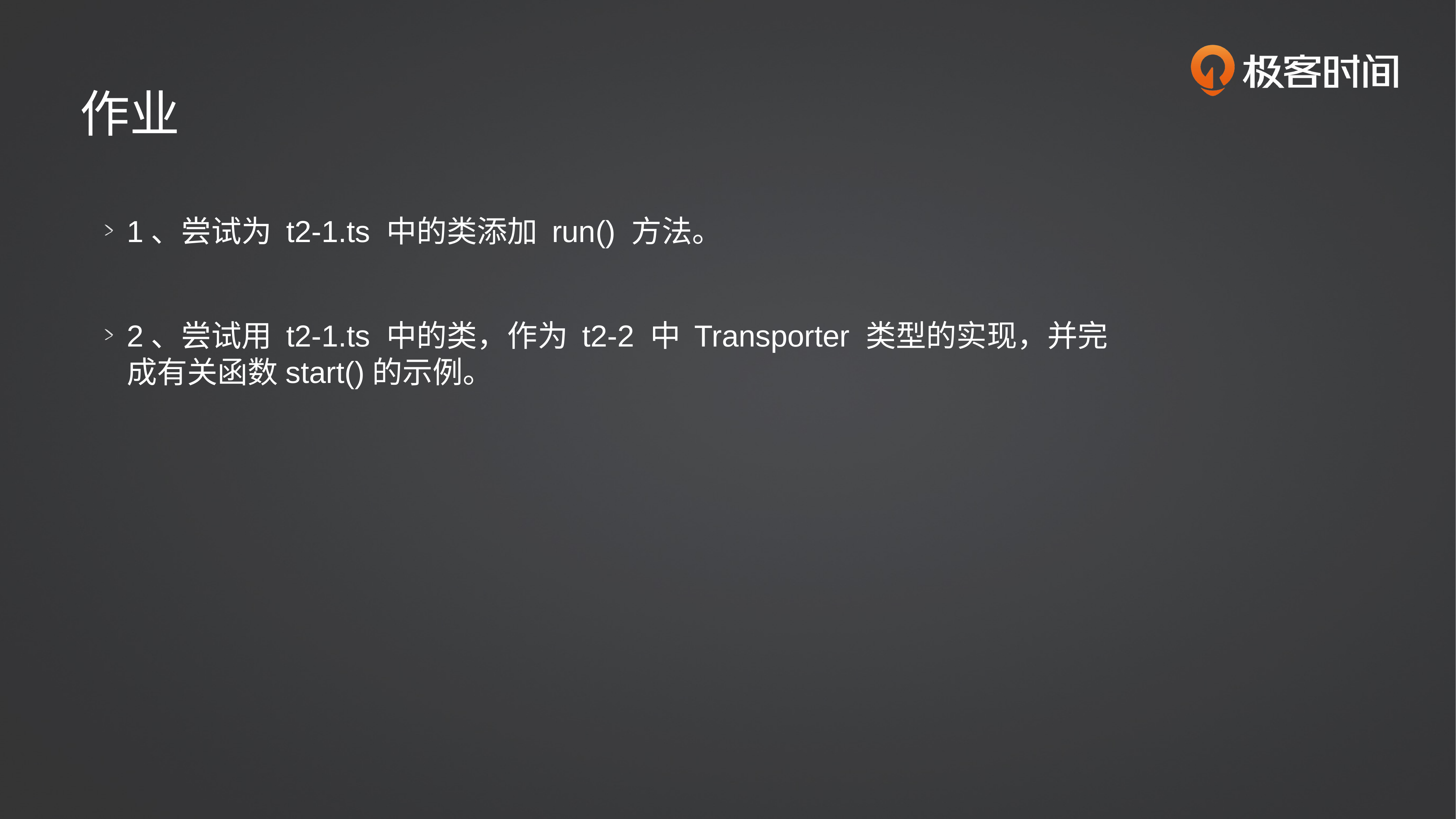

作业
1、尝试为 t2-1.ts 中的类添加 run() 方法。
2、尝试用 t2-1.ts 中的类，作为 t2-2 中 Transporter 类型的实现，并完成有关函数start()的示例。